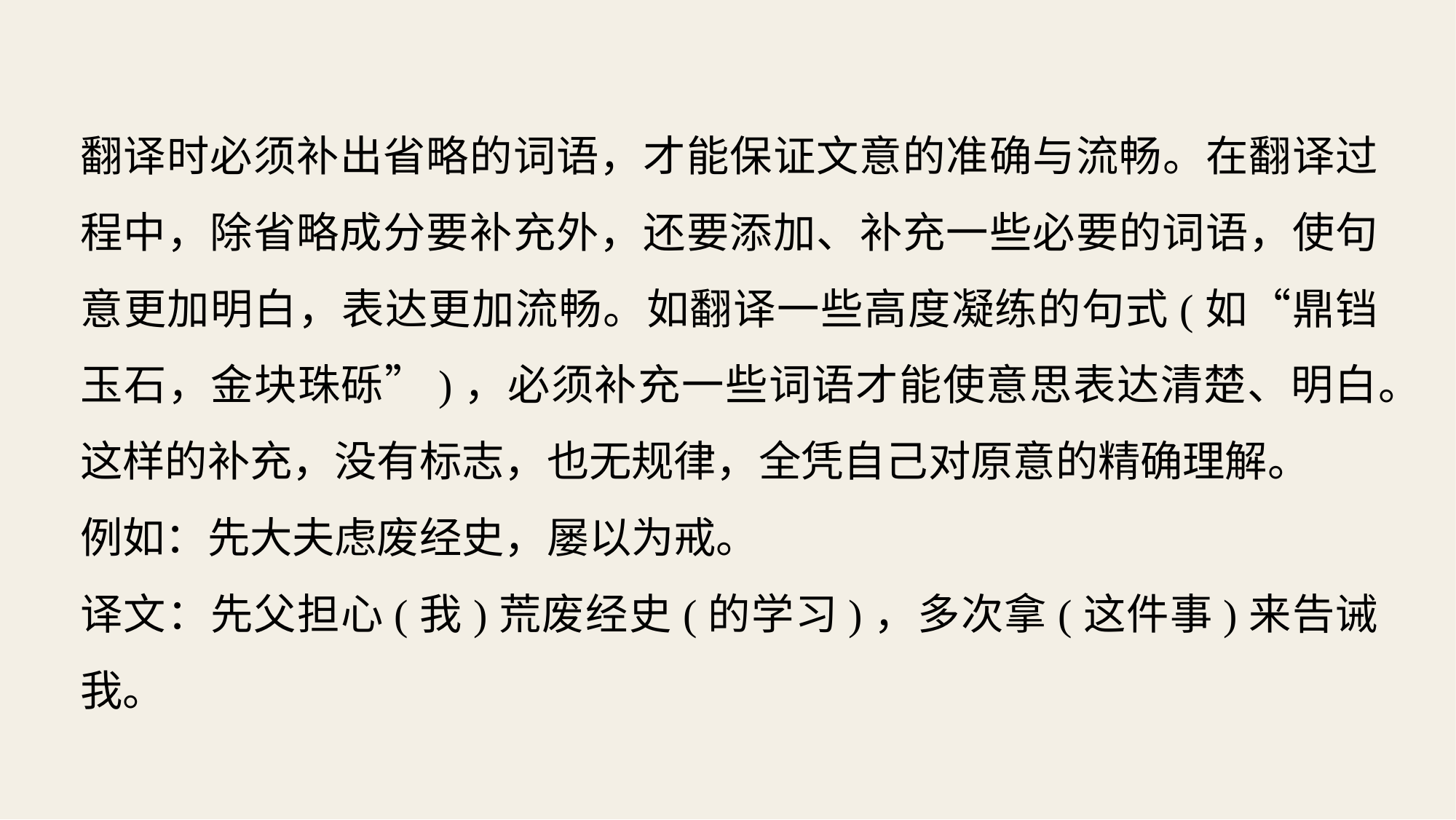

翻译时必须补出省略的词语，才能保证文意的准确与流畅。在翻译过程中，除省略成分要补充外，还要添加、补充一些必要的词语，使句意更加明白，表达更加流畅。如翻译一些高度凝练的句式(如“鼎铛玉石，金块珠砾”)，必须补充一些词语才能使意思表达清楚、明白。这样的补充，没有标志，也无规律，全凭自己对原意的精确理解。
例如：先大夫虑废经史，屡以为戒。
译文：先父担心(我)荒废经史(的学习)，多次拿(这件事)来告诫我。